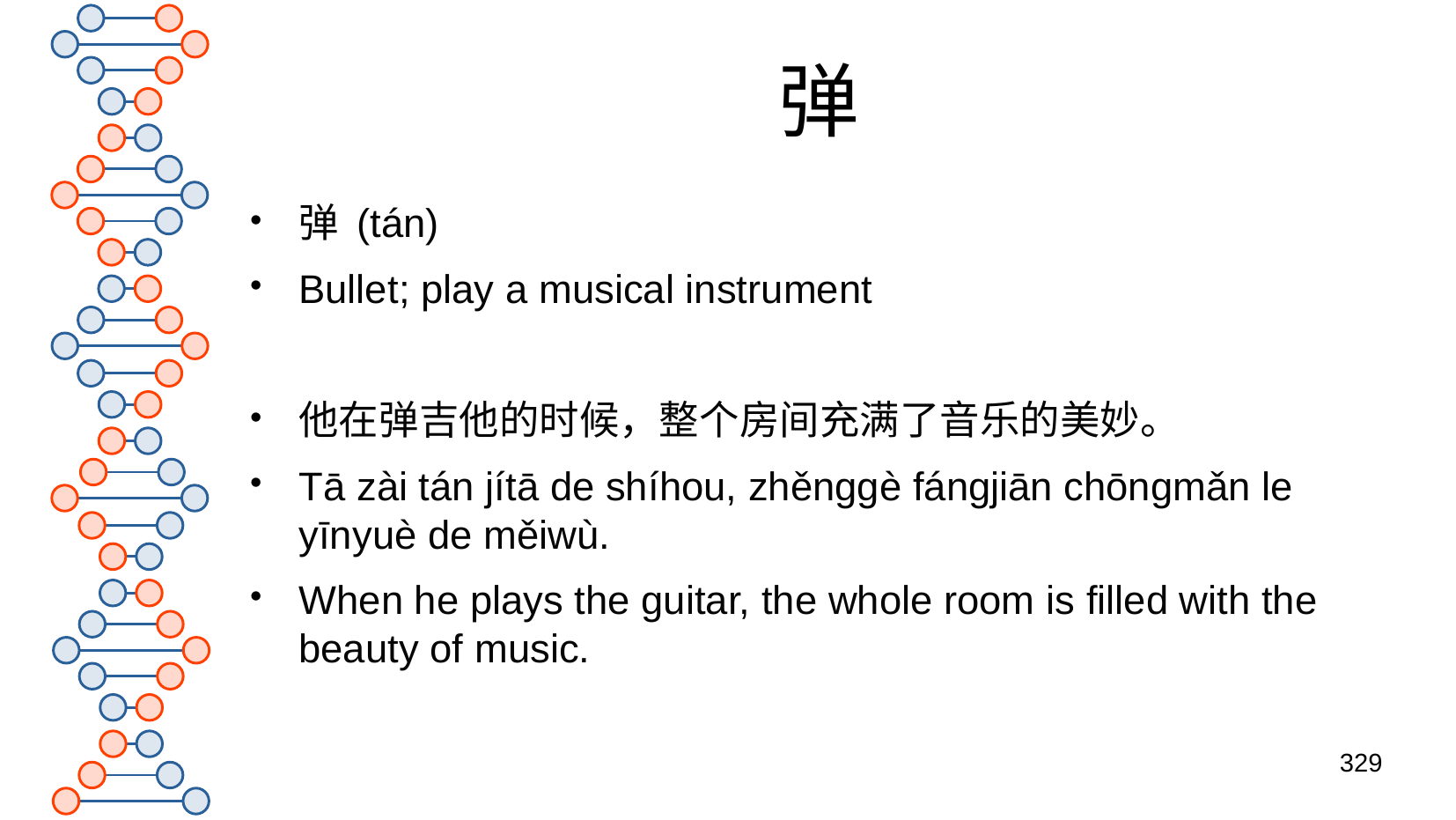

# 弹
弹 (tán)
Bullet; play a musical instrument

他在弹吉他的时候，整个房间充满了音乐的美妙。
Tā zài tán jítā de shíhou, zhěnggè fángjiān chōngmǎn le yīnyuè de měiwù.
When he plays the guitar, the whole room is filled with the beauty of music.

329